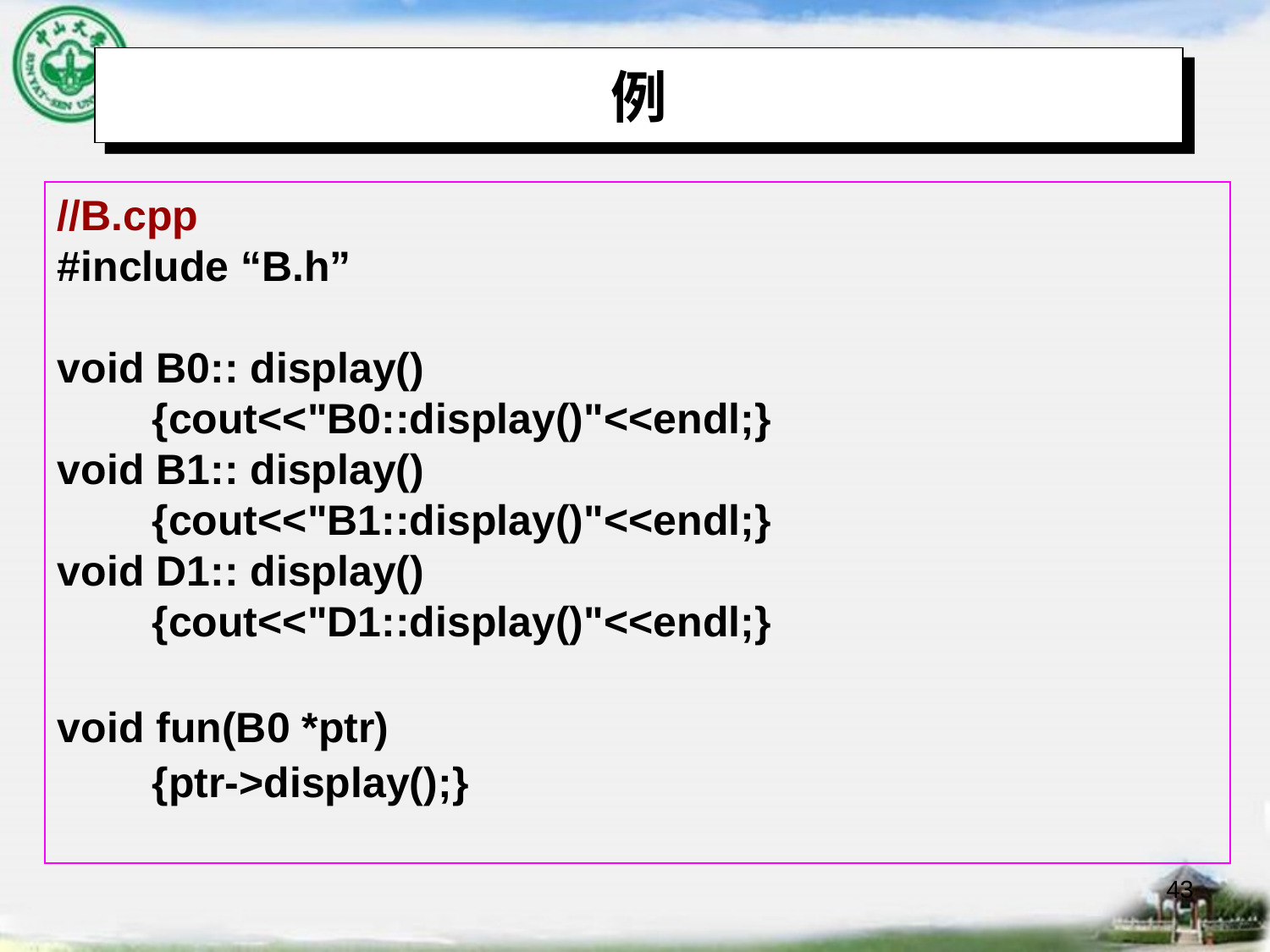

# 例
//B.cpp
#include “B.h”

void B0:: display()
        {cout<<"B0::display()"<<endl;}
void B1:: display()
        {cout<<"B1::display()"<<endl;}
void D1:: display()
        {cout<<"D1::display()"<<endl;}

void fun(B0 *ptr)
        {ptr->display();}

43